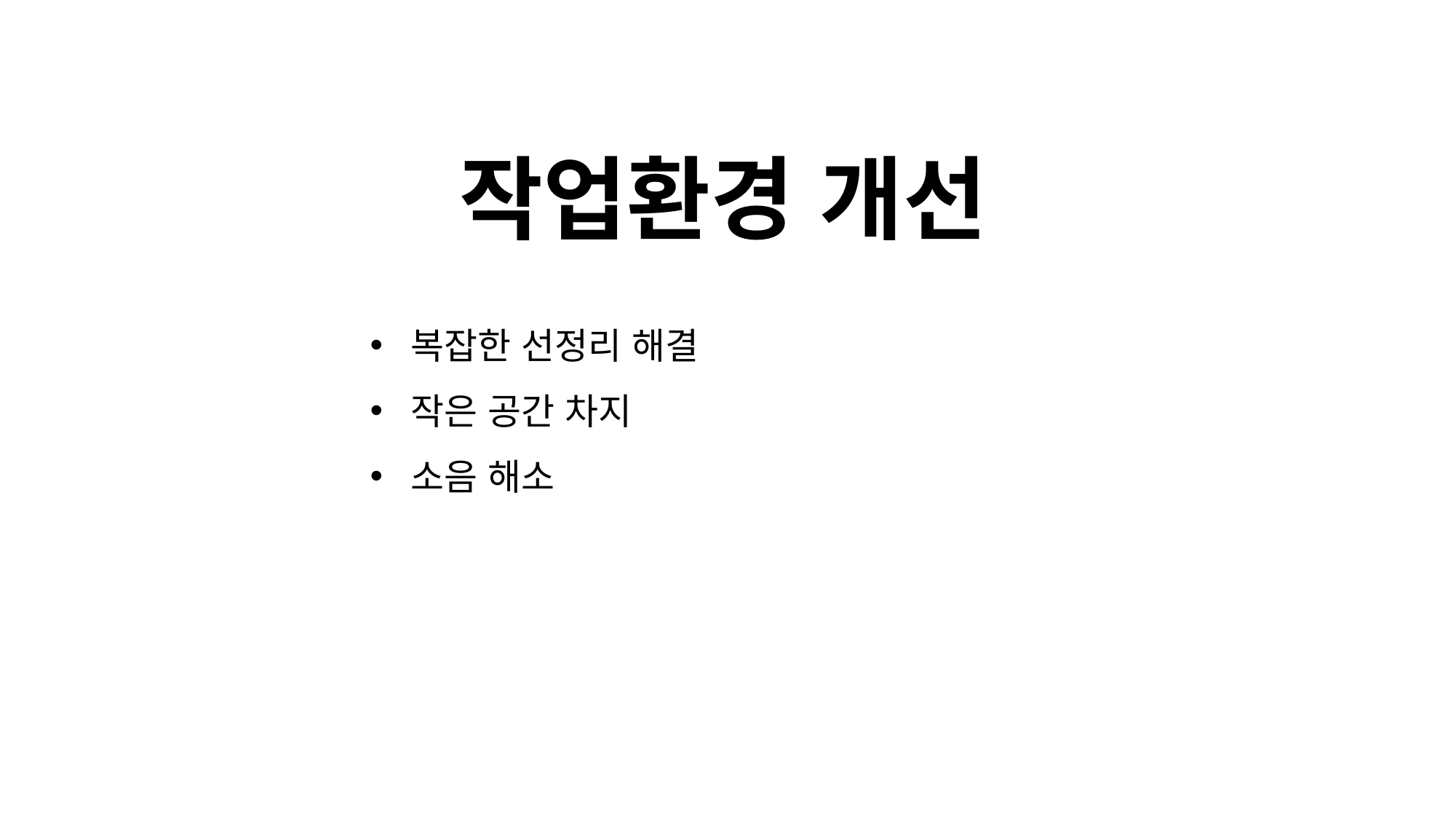

작업환경 개선
복잡한 선정리 해결
작은 공간 차지
소음 해소